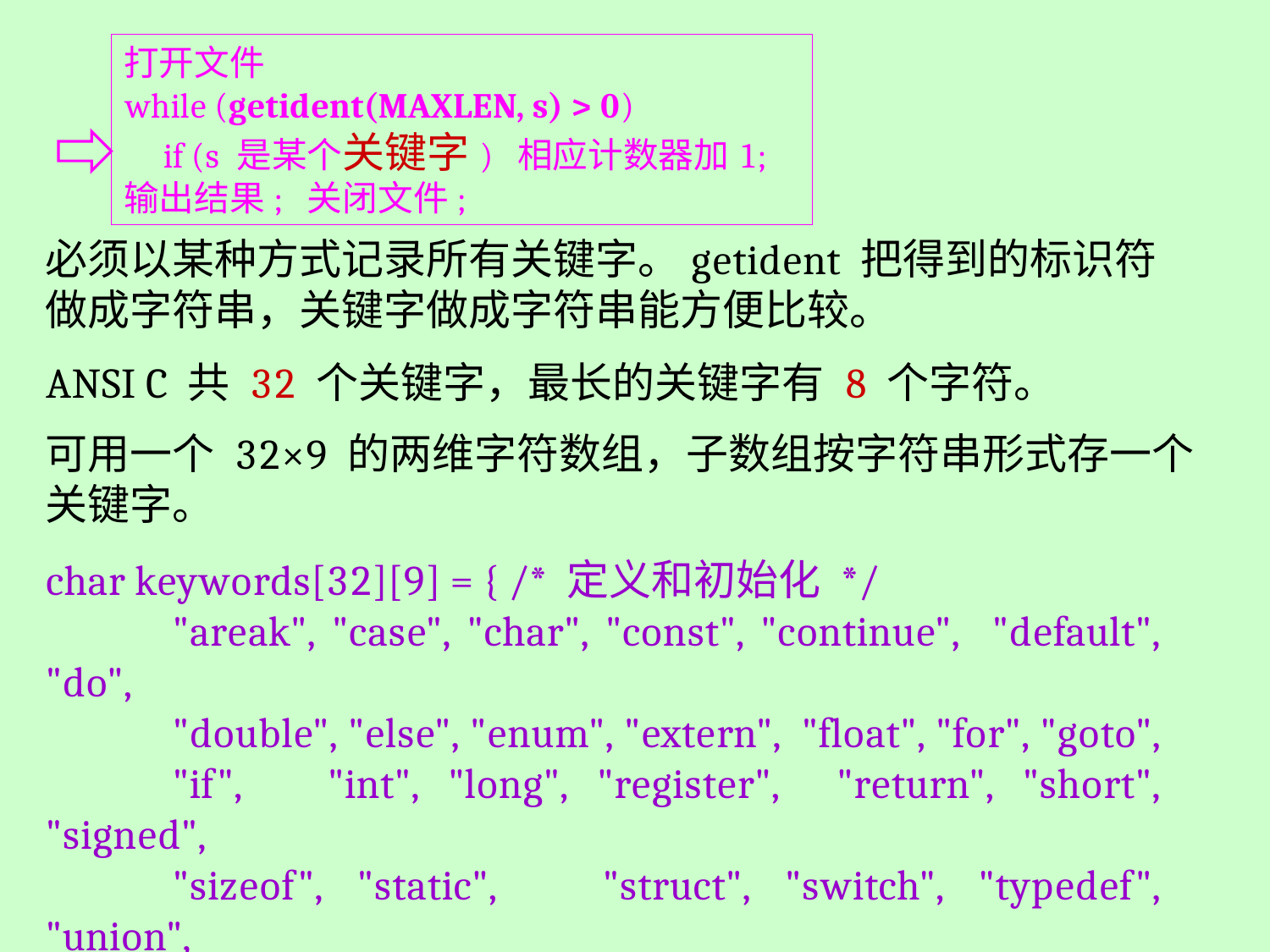

打开文件
while (getident(MAXLEN, s) > 0)
     if (s 是某个关键字)  相应计数器加1;
输出结果;  关闭文件;

必须以某种方式记录所有关键字。getident 把得到的标识符做成字符串，关键字做成字符串能方便比较。
ANSI C 共 32 个关键字，最长的关键字有 8 个字符。
可用一个 32×9 的两维字符数组，子数组按字符串形式存一个关键字。
char keywords[32][9] = { /* 定义和初始化 */
	"areak", "case", "char", "const", "continue",  "default", "do",
	"double", "else", "enum", "extern",  "float", "for", "goto",
	"if",   "int", "long", "register",  "return", "short", "signed",
	"sizeof", "static", 	"struct", "switch", "typedef", "union",
	"unsigned",  "void", "volatile", "while"
};
124